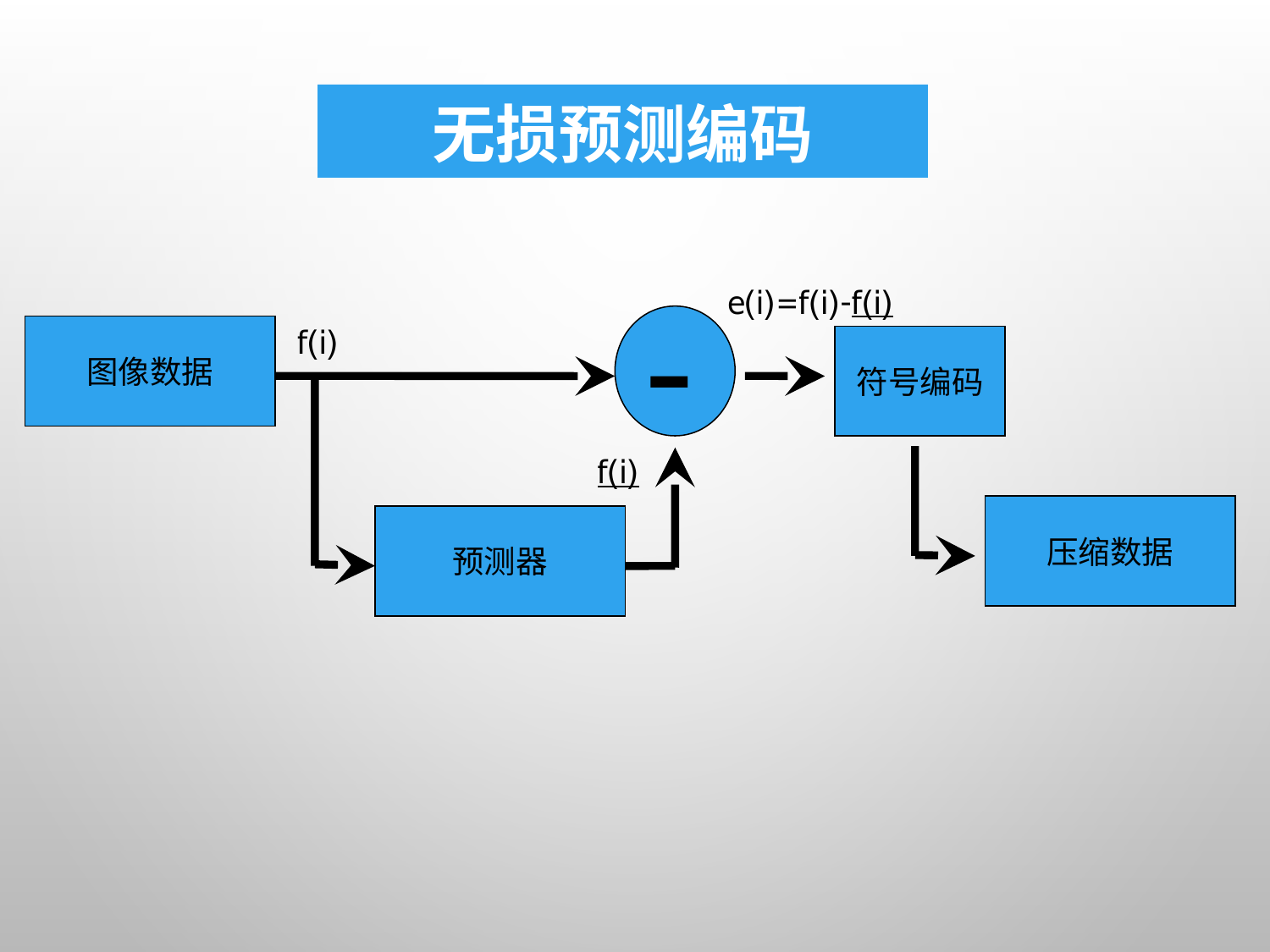

# 无损预测编码
e(i)=f(i)-f(i)
-
图像数据
f(i)
符号编码

f(i)

压缩数据
预测器